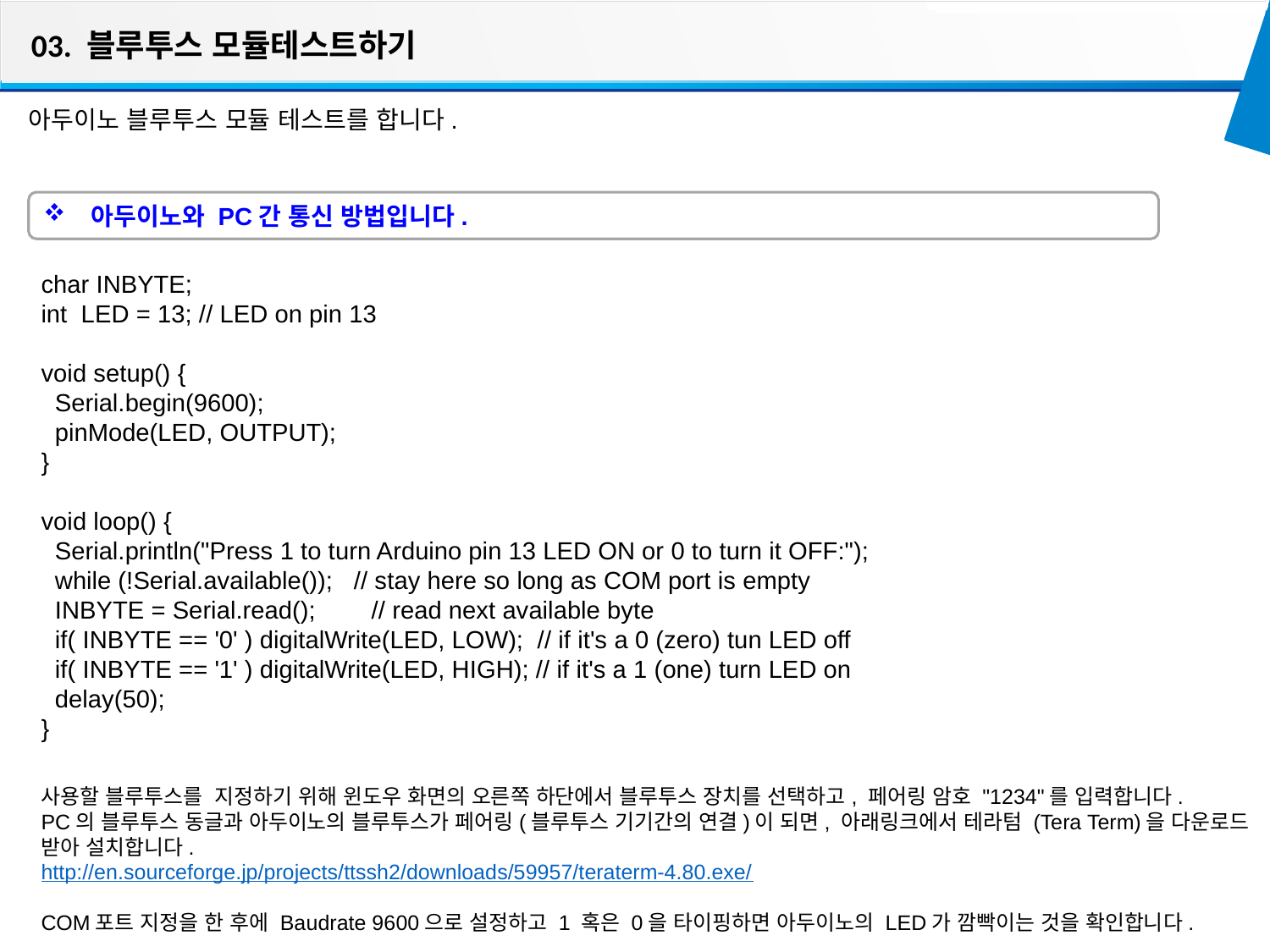

03. 블루투스 모듈테스트하기

아두이노 블루투스 모듈 테스트를 합니다.
아두이노와 PC간 통신 방법입니다.
char INBYTE;
int  LED = 13; // LED on pin 13
void setup() {
  Serial.begin(9600); 
  pinMode(LED, OUTPUT);
}
void loop() {
  Serial.println("Press 1 to turn Arduino pin 13 LED ON or 0 to turn it OFF:");
  while (!Serial.available());   // stay here so long as COM port is empty   
  INBYTE = Serial.read();        // read next available byte
  if( INBYTE == '0' ) digitalWrite(LED, LOW);  // if it's a 0 (zero) tun LED off
  if( INBYTE == '1' ) digitalWrite(LED, HIGH); // if it's a 1 (one) turn LED on
  delay(50);
}​
사용할 블루투스를  지정하기 위해 윈도우 화면의 오른쪽 하단에서 블루투스 장치를 선택하고, 페어링 암호 "1234"를 입력합니다.
PC의 블루투스 동글과 아두이노의 블루투스가 페어링(블루투스 기기간의 연결)이 되면, 아래링크에서 테라텀 (Tera Term)을 다운로드 받아 설치합니다.
http://en.sourceforge.jp/projects/ttssh2/downloads/59957/teraterm-4.80.exe/

COM포트 지정을 한 후에 Baudrate 9600으로 설정하고 1 혹은 0을 타이핑하면 아두이노의 LED가 깜빡이는 것을 확인합니다.